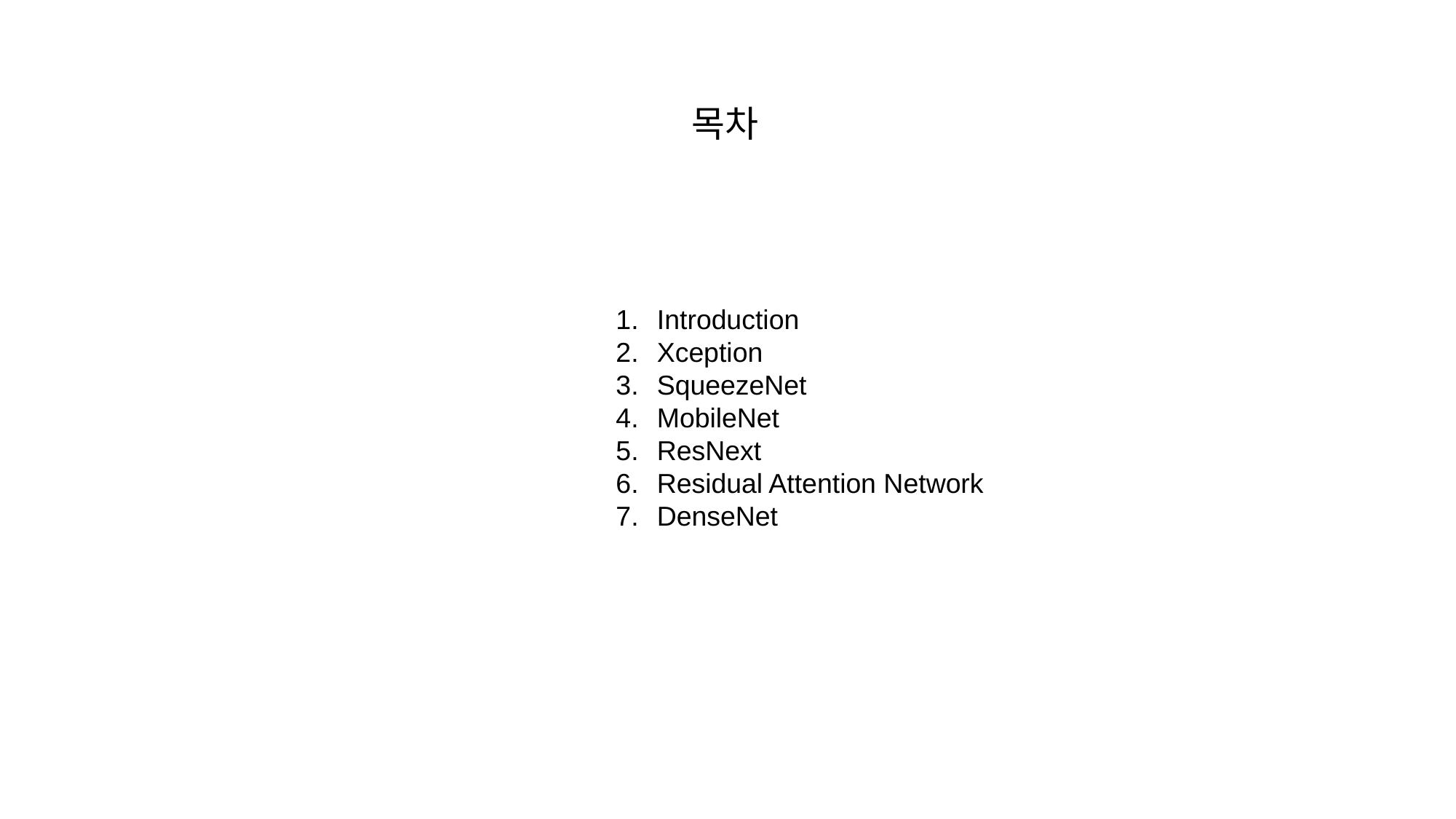

목차
Introduction
Xception
SqueezeNet
MobileNet
ResNext
Residual Attention Network
DenseNet